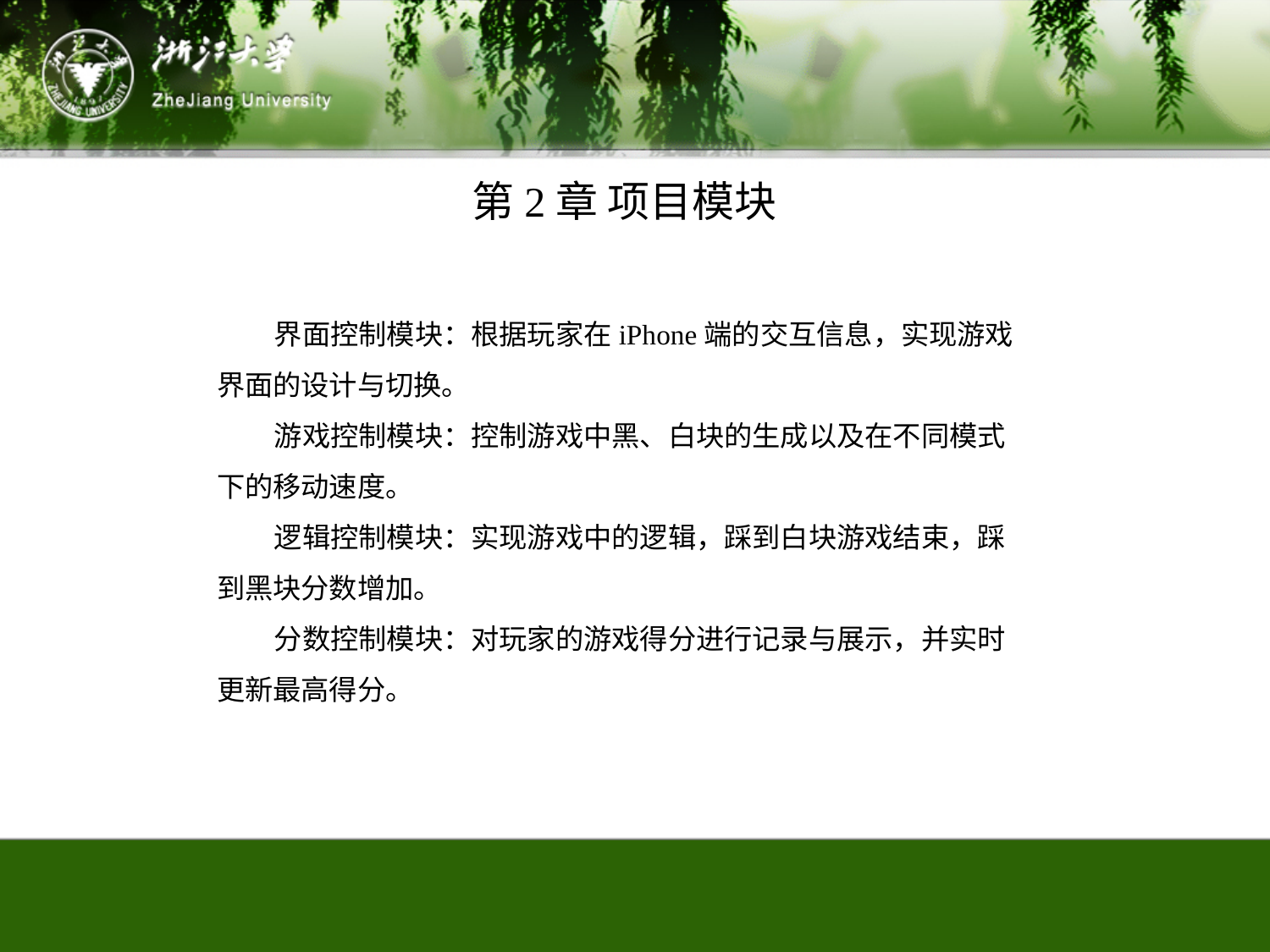

第2章 项目模块
        界面控制模块：根据玩家在iPhone端的交互信息，实现游戏界面的设计与切换。
        游戏控制模块：控制游戏中黑、白块的生成以及在不同模式下的移动速度。
        逻辑控制模块：实现游戏中的逻辑，踩到白块游戏结束，踩到黑块分数增加。
        分数控制模块：对玩家的游戏得分进行记录与展示，并实时更新最高得分。